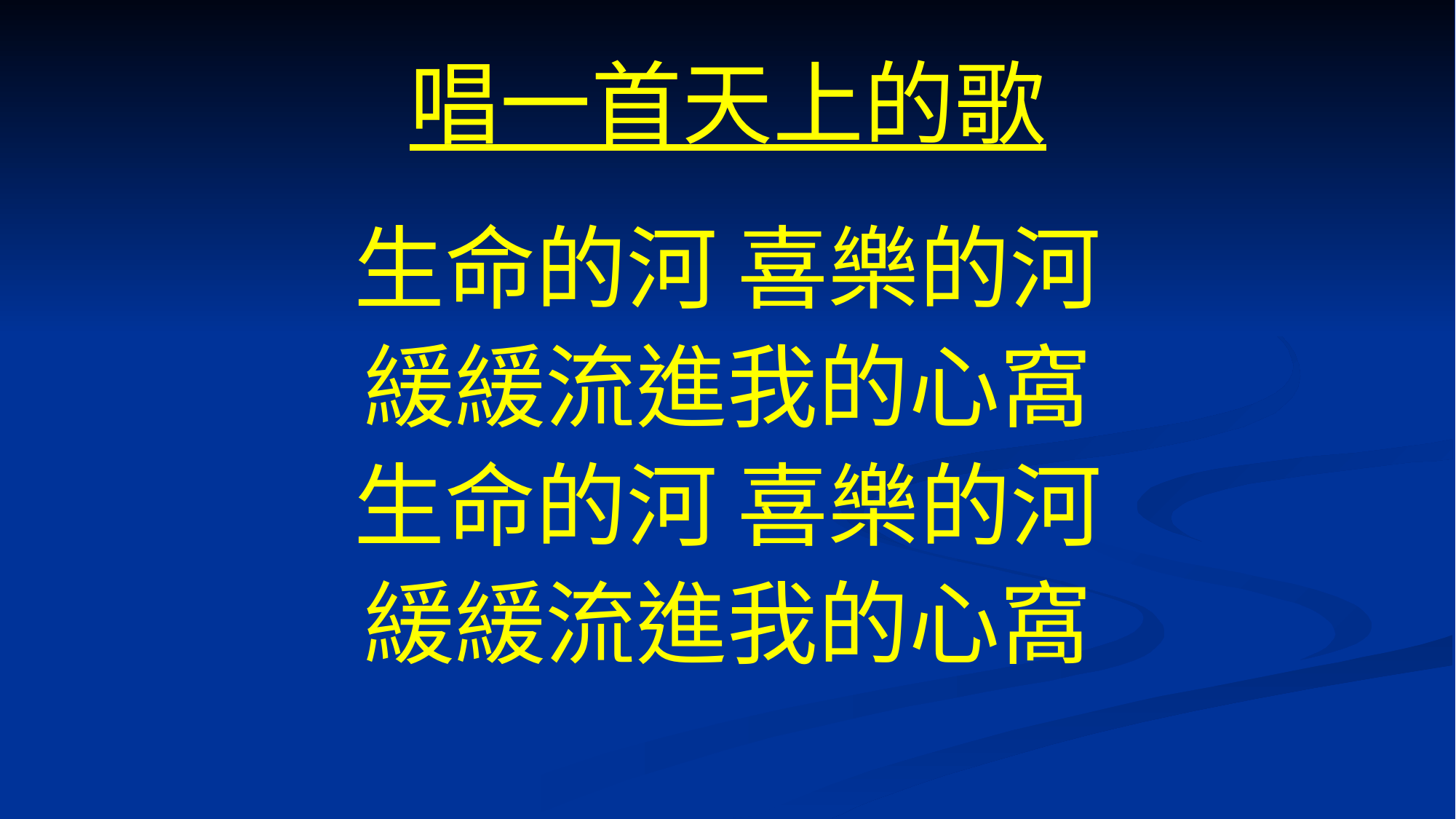

# 唱一首天上的歌
生命的河 喜樂的河
緩緩流進我的心窩
生命的河 喜樂的河
緩緩流進我的心窩